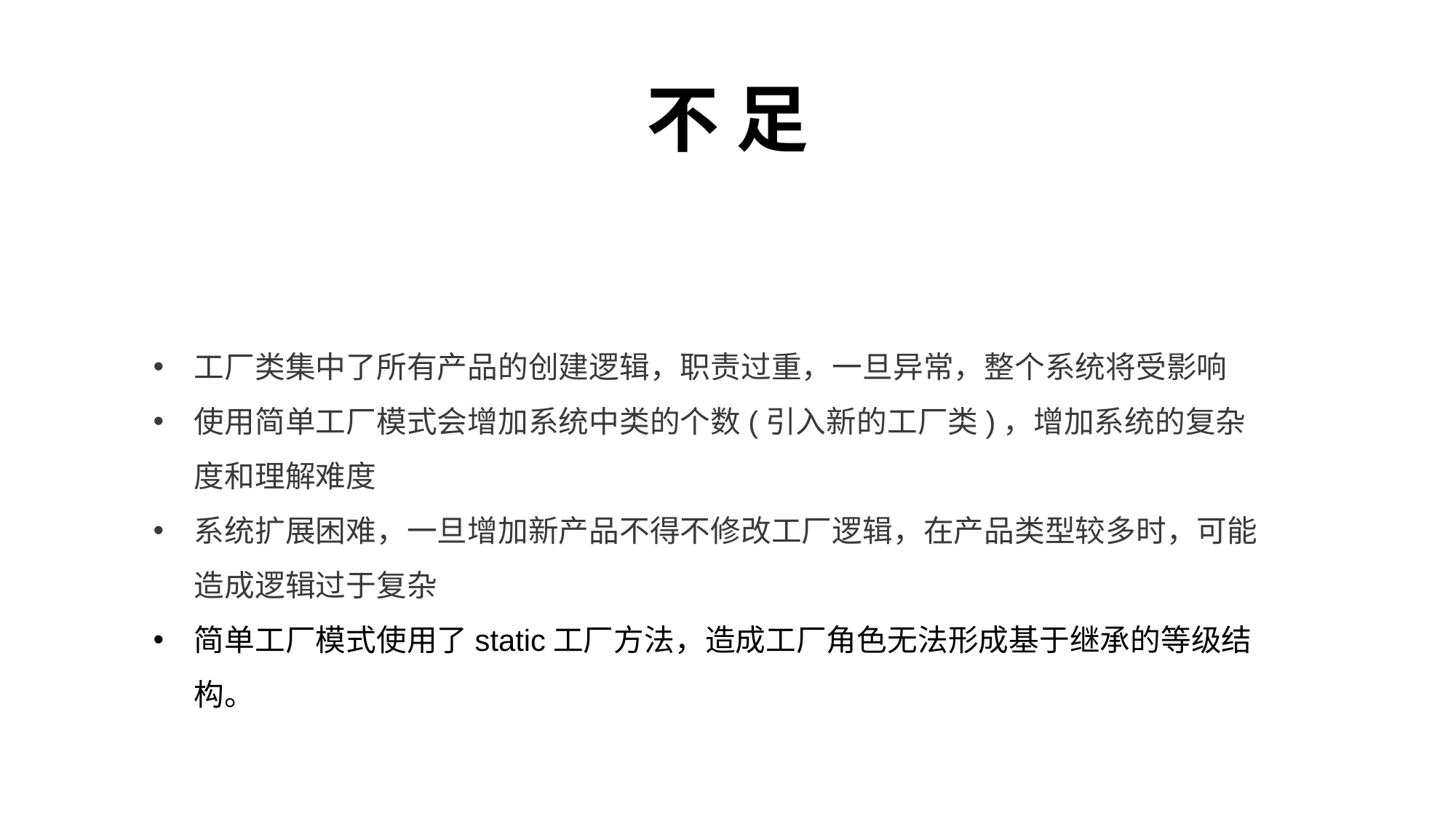

# 不 足
工厂类集中了所有产品的创建逻辑，职责过重，一旦异常，整个系统将受影响
使用简单工厂模式会增加系统中类的个数(引入新的工厂类)，增加系统的复杂度和理解难度
系统扩展困难，一旦增加新产品不得不修改工厂逻辑，在产品类型较多时，可能造成逻辑过于复杂
简单工厂模式使用了static工厂方法，造成工厂角色无法形成基于继承的等级结构。